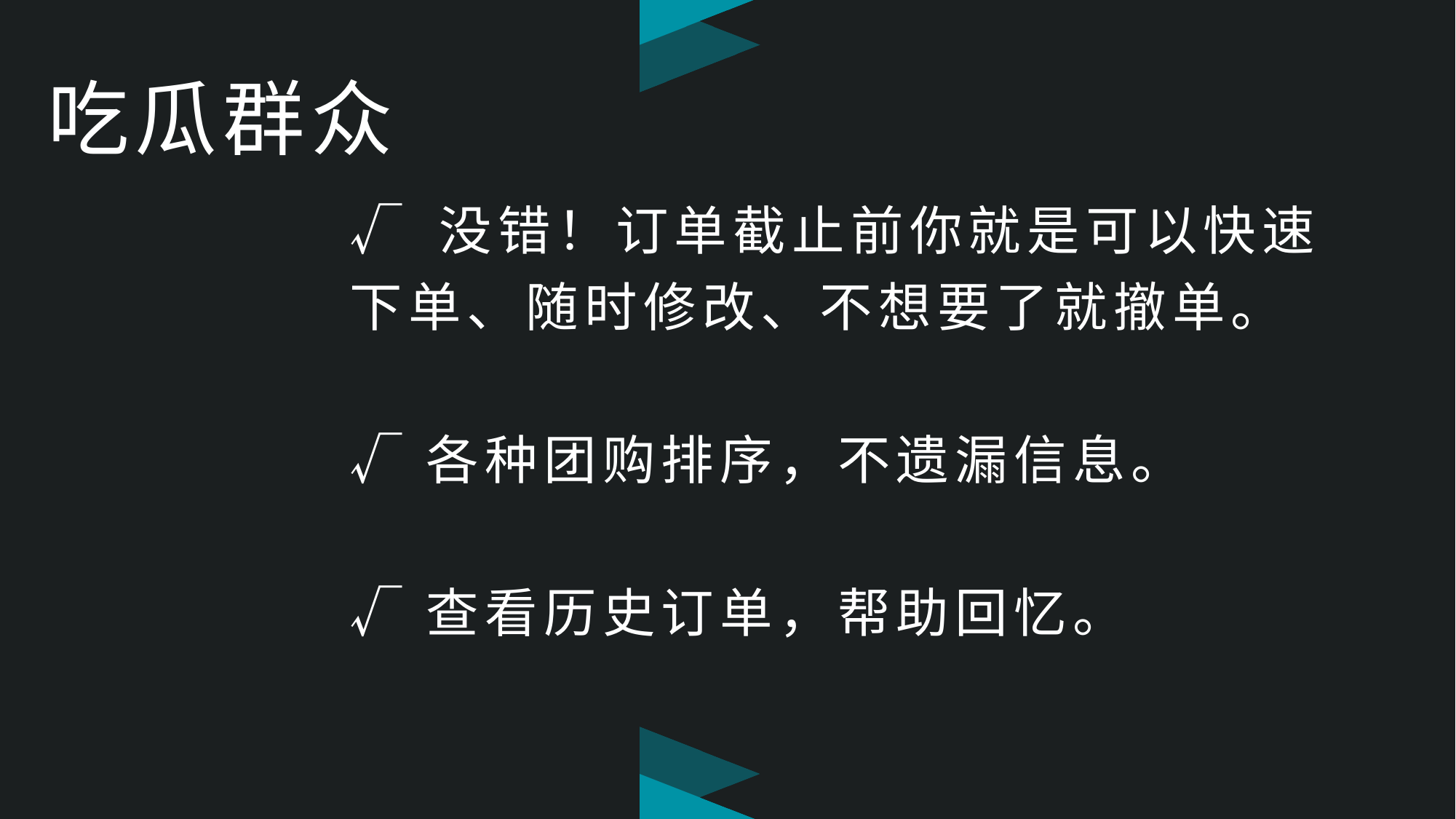

吃瓜群众
√ 没错！订单截止前你就是可以快速下单、随时修改、不想要了就撤单。
√ 各种团购排序，不遗漏信息。
√ 查看历史订单，帮助回忆。